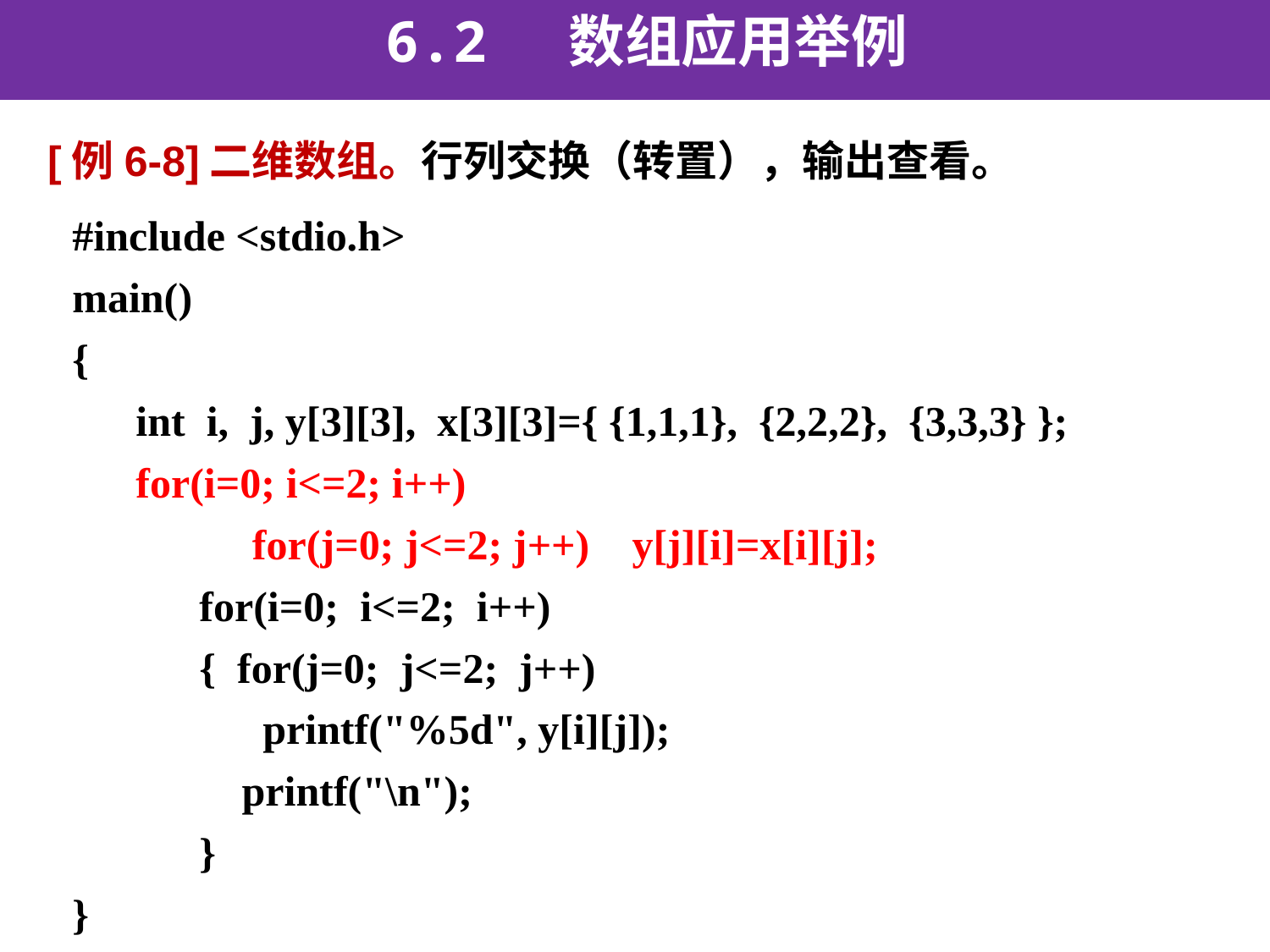

6.2  数组应用举例
[例6-8]二维数组。行列交换（转置），输出查看。
#include <stdio.h>
main()
{
      int  i,  j, y[3][3],  x[3][3]={ {1,1,1},  {2,2,2},  {3,3,3} };
      for(i=0; i<=2; i++)
  	     for(j=0; j<=2; j++)    y[j][i]=x[i][j];
	for(i=0;  i<=2;  i++)
	{  for(j=0;  j<=2;  j++)
                  printf("%5d", y[i][j]);
	    printf("\n");
	}
}